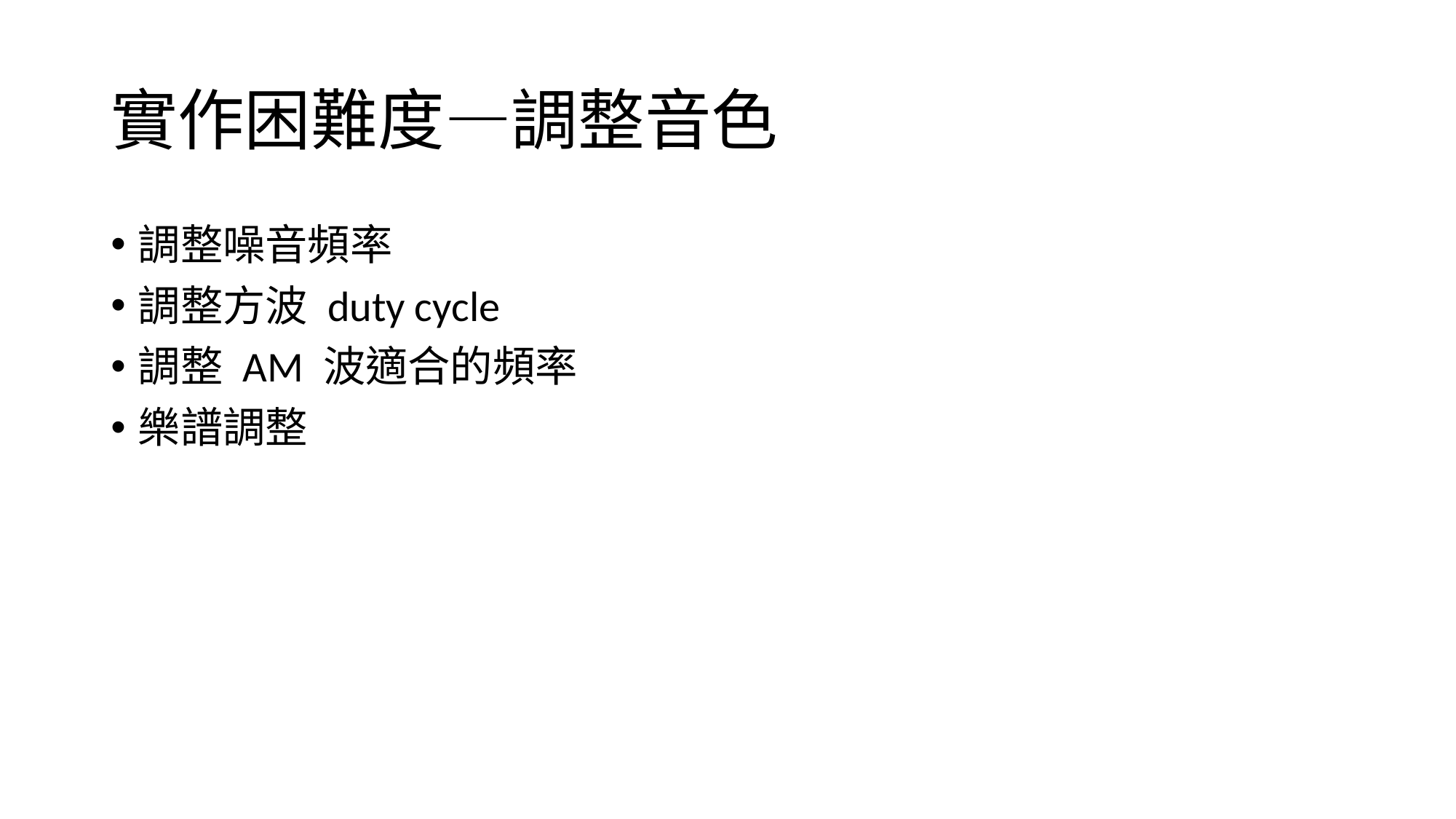

# 實作困難度—調整音色
調整噪音頻率
調整方波 duty cycle
調整 AM 波適合的頻率
樂譜調整